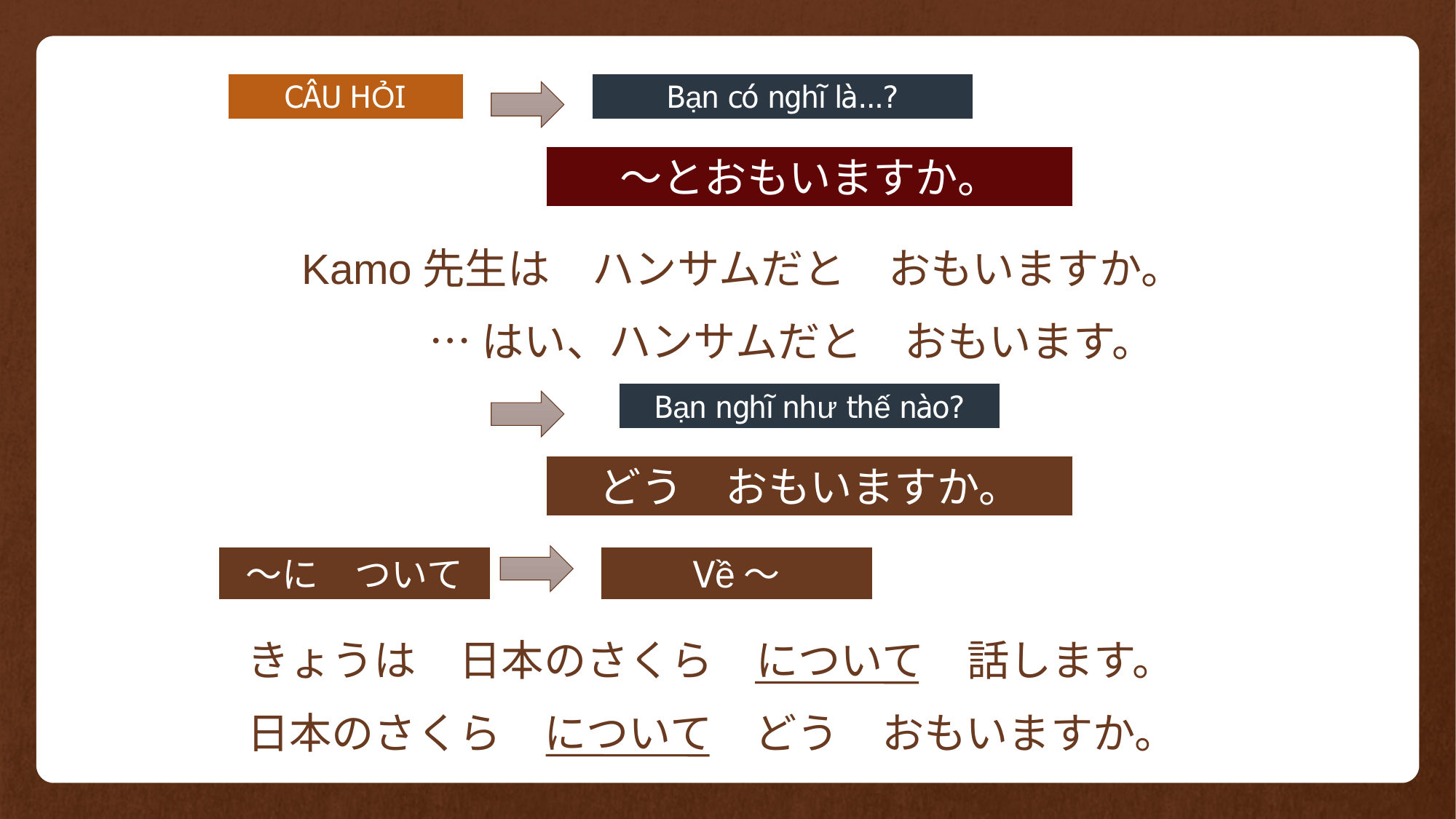

CÂU HỎI
Bạn có nghĩ là…?

～とおもいますか。
Kamo先生は　ハンサムだと　おもいますか。
…はい、ハンサムだと　おもいます。
Bạn nghĩ như thế nào?

どう　おもいますか。
～に　ついて

Về～
きょうは　日本のさくら　について　話します。
日本のさくら　について　どう　おもいますか。